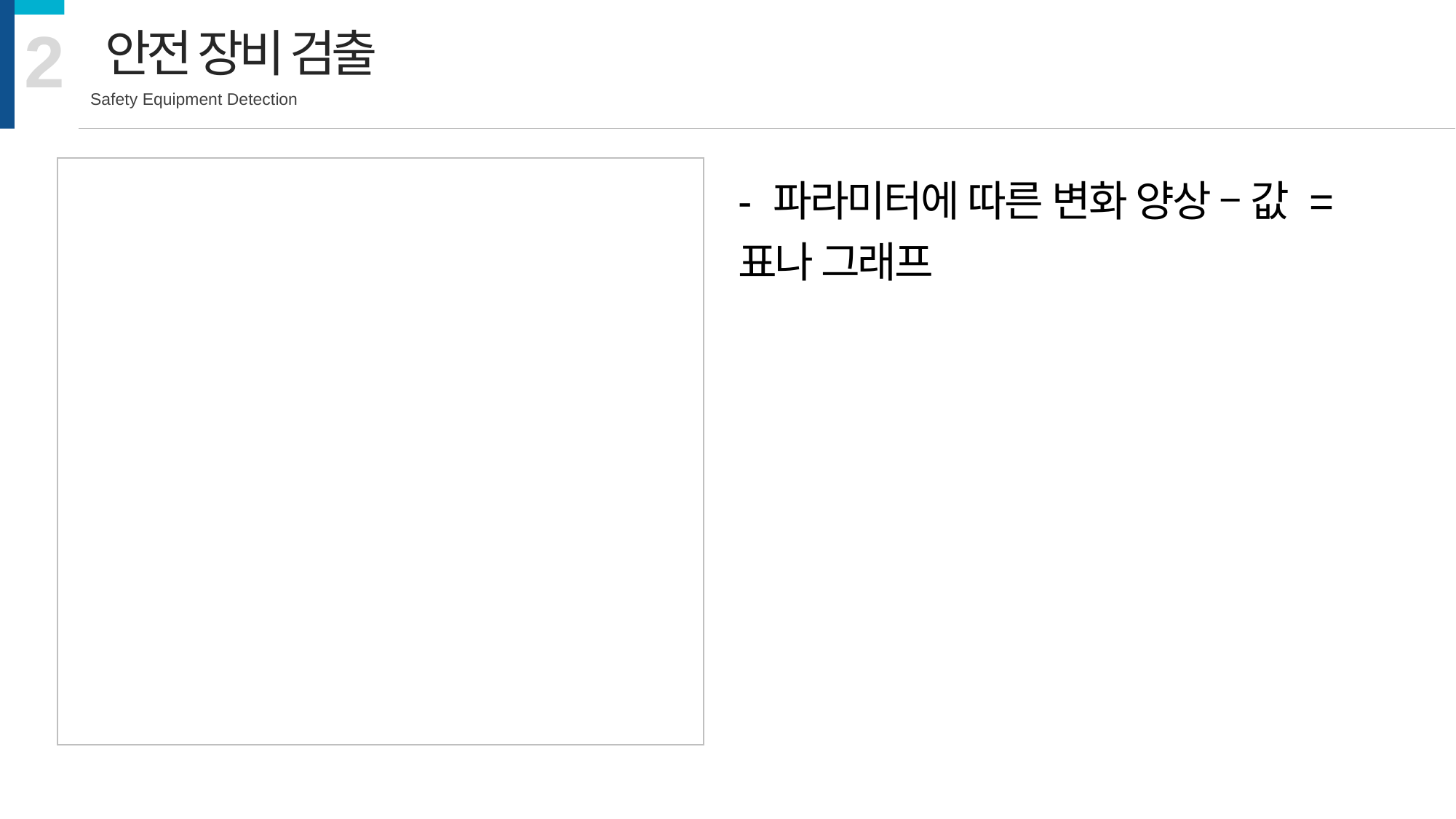

2
안전 장비 검출
Safety Equipment Detection

- 파라미터에 따른 변화 양상 – 값 = 표나 그래프